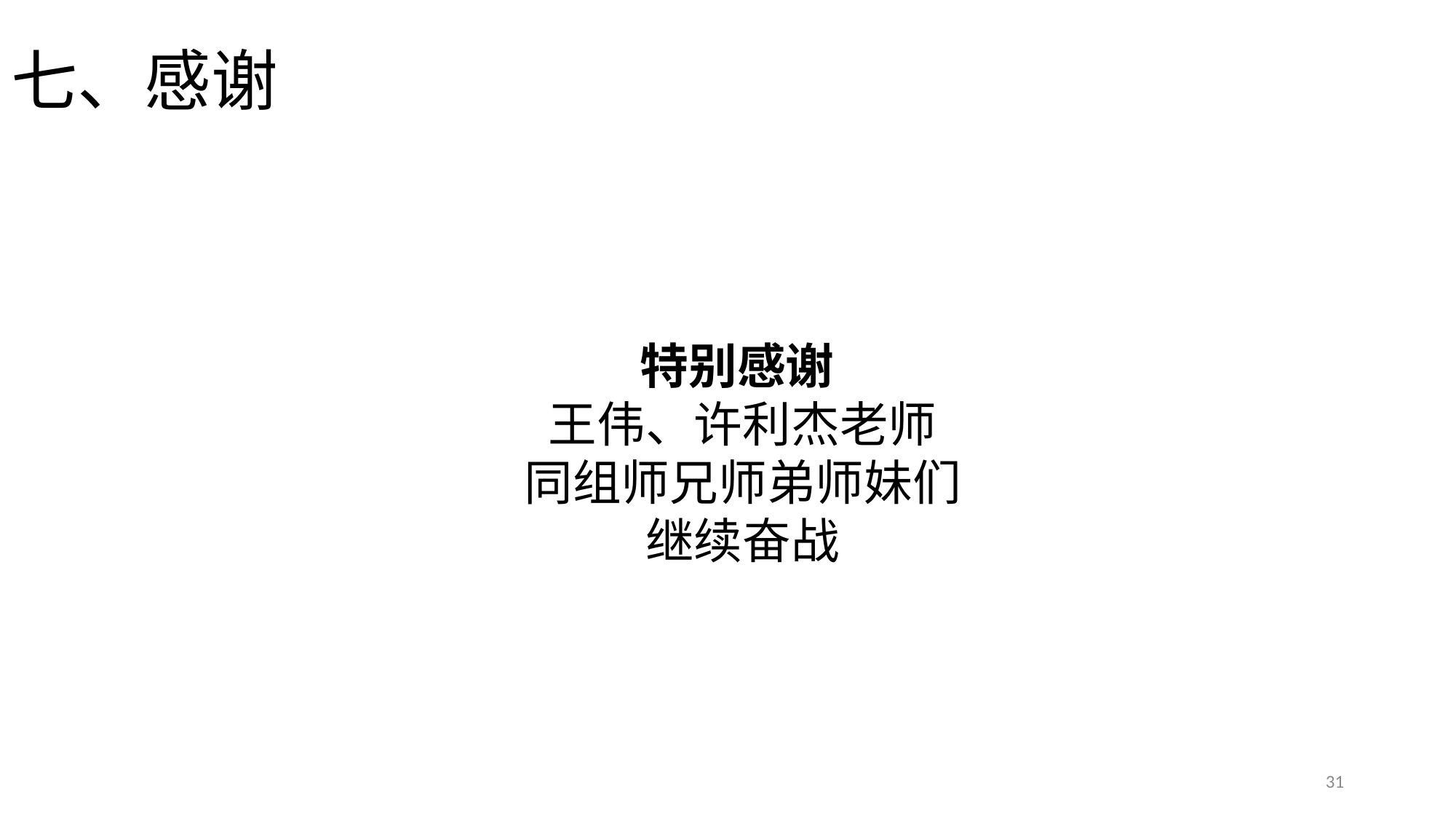

# 七、感谢

特别感谢
王伟、许利杰老师
同组师兄师弟师妹们
继续奋战

31